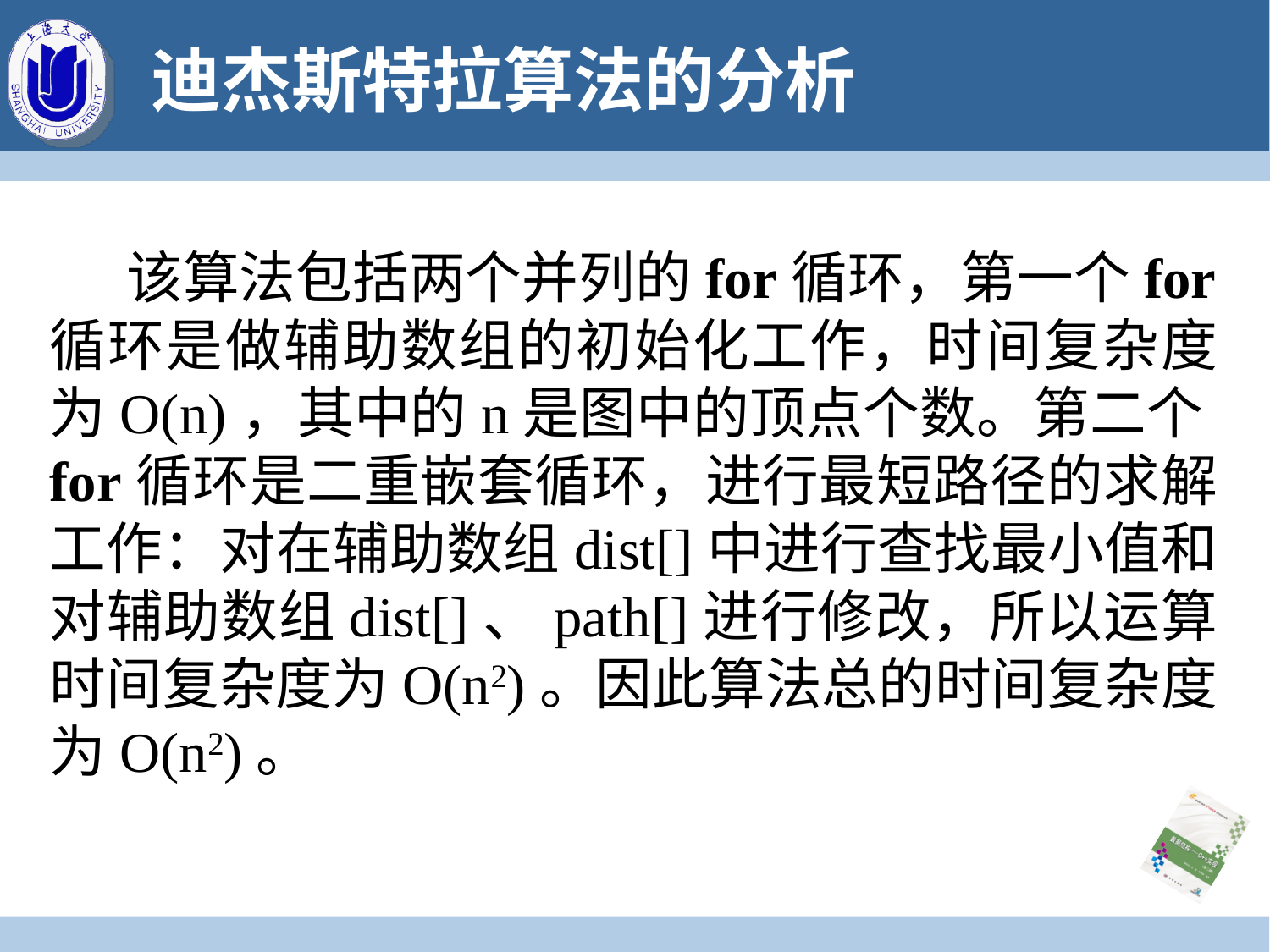

# 迪杰斯特拉算法的分析
     该算法包括两个并列的for循环，第一个for循环是做辅助数组的初始化工作，时间复杂度为O(n)，其中的n是图中的顶点个数。第二个for循环是二重嵌套循环，进行最短路径的求解工作：对在辅助数组dist[]中进行查找最小值和对辅助数组dist[]、path[]进行修改，所以运算时间复杂度为O(n2)。因此算法总的时间复杂度为O(n2)。